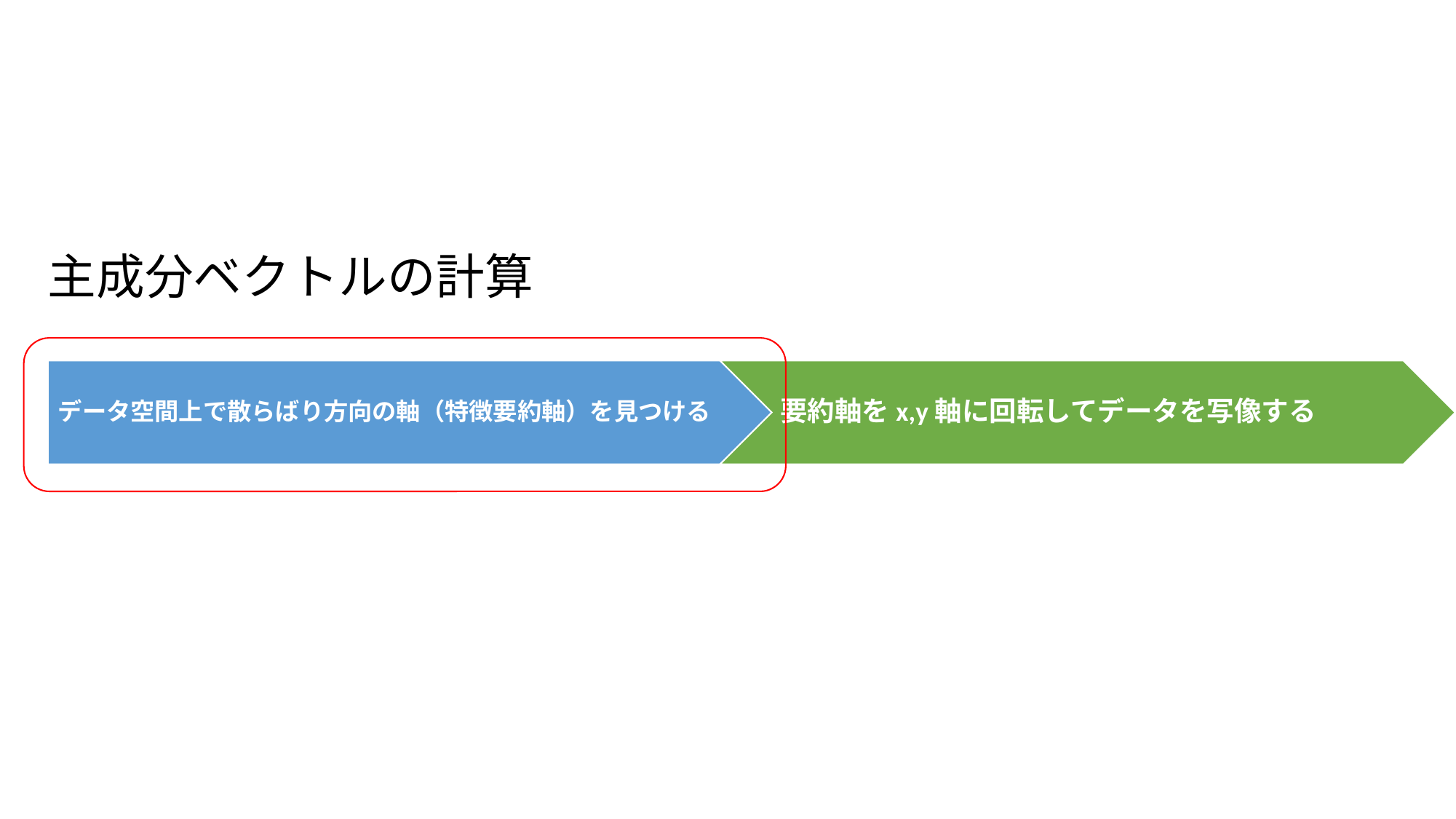

主成分ベクトルの計算

データ空間上で散らばり方向の軸（特徴要約軸）を見つける
要約軸をx,y軸に回転してデータを写像する